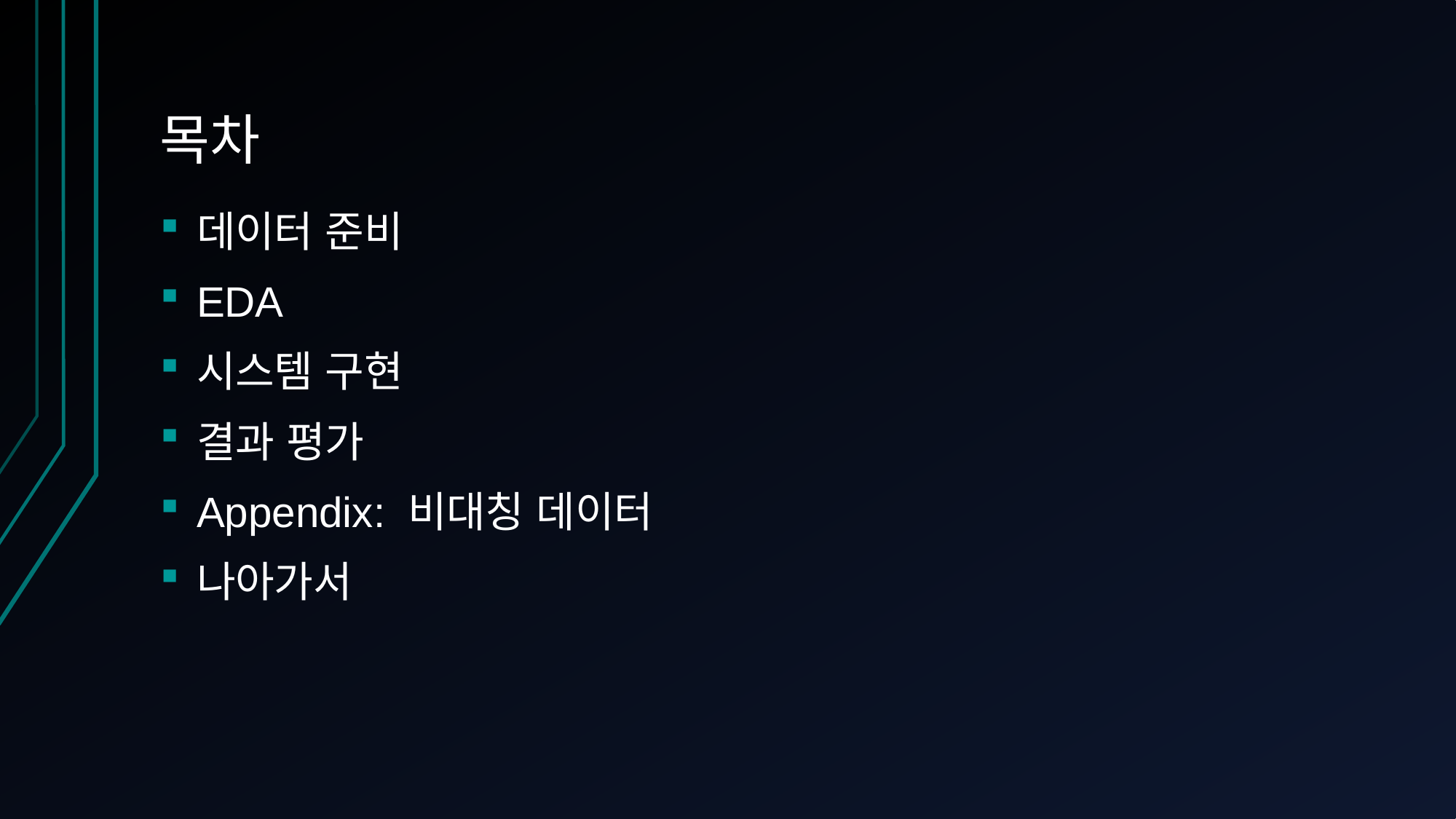

# 목차
데이터 준비
EDA
시스템 구현
결과 평가
Appendix: 비대칭 데이터
나아가서